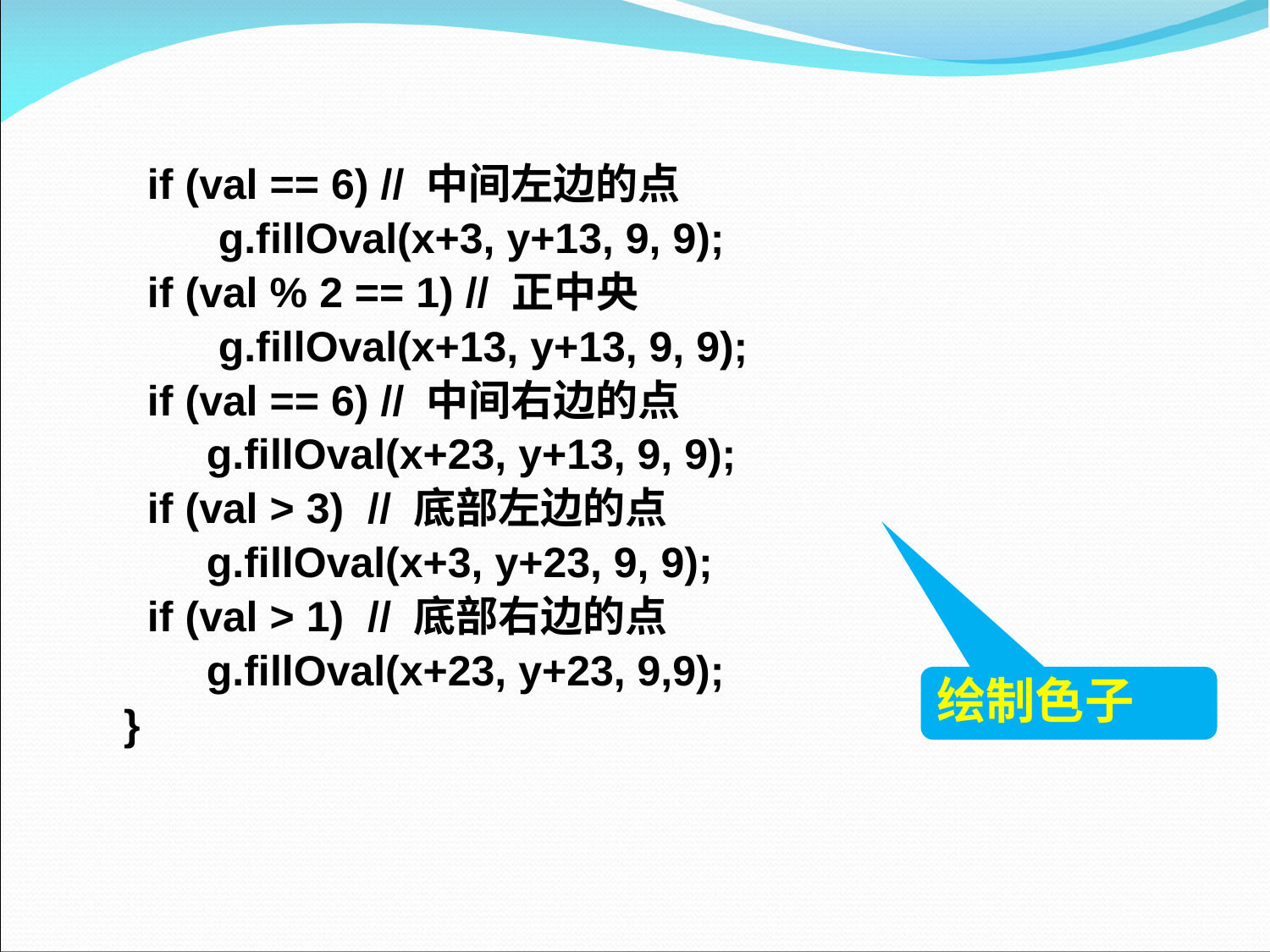

if (val == 6) // 中间左边的点
            g.fillOval(x+3, y+13, 9, 9);
      if (val % 2 == 1) // 正中央
            g.fillOval(x+13, y+13, 9, 9);
      if (val == 6) // 中间右边的点
           g.fillOval(x+23, y+13, 9, 9);
      if (val > 3)  // 底部左边的点
           g.fillOval(x+3, y+23, 9, 9);
      if (val > 1)  // 底部右边的点
           g.fillOval(x+23, y+23, 9,9);
    }
绘制色子